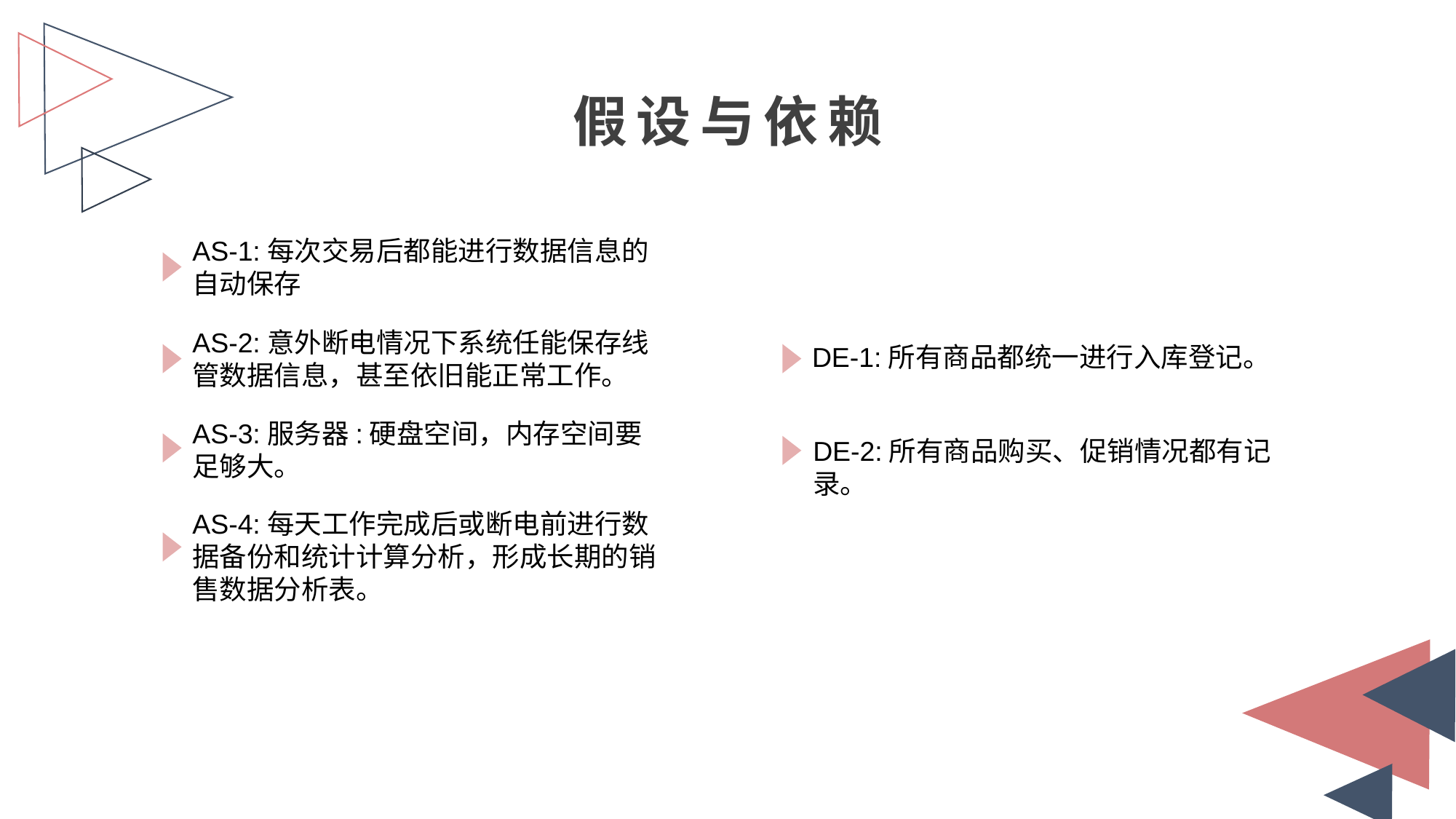

假设与依赖
AS-1:每次交易后都能进行数据信息的自动保存

AS-2:意外断电情况下系统任能保存线管数据信息，甚至依旧能正常工作。
DE-1:所有商品都统一进行入库登记。

AS-3:服务器:硬盘空间，内存空间要足够大。
DE-2:所有商品购买、促销情况都有记录。

AS-4:每天工作完成后或断电前进行数据备份和统计计算分析，形成长期的销售数据分析表。